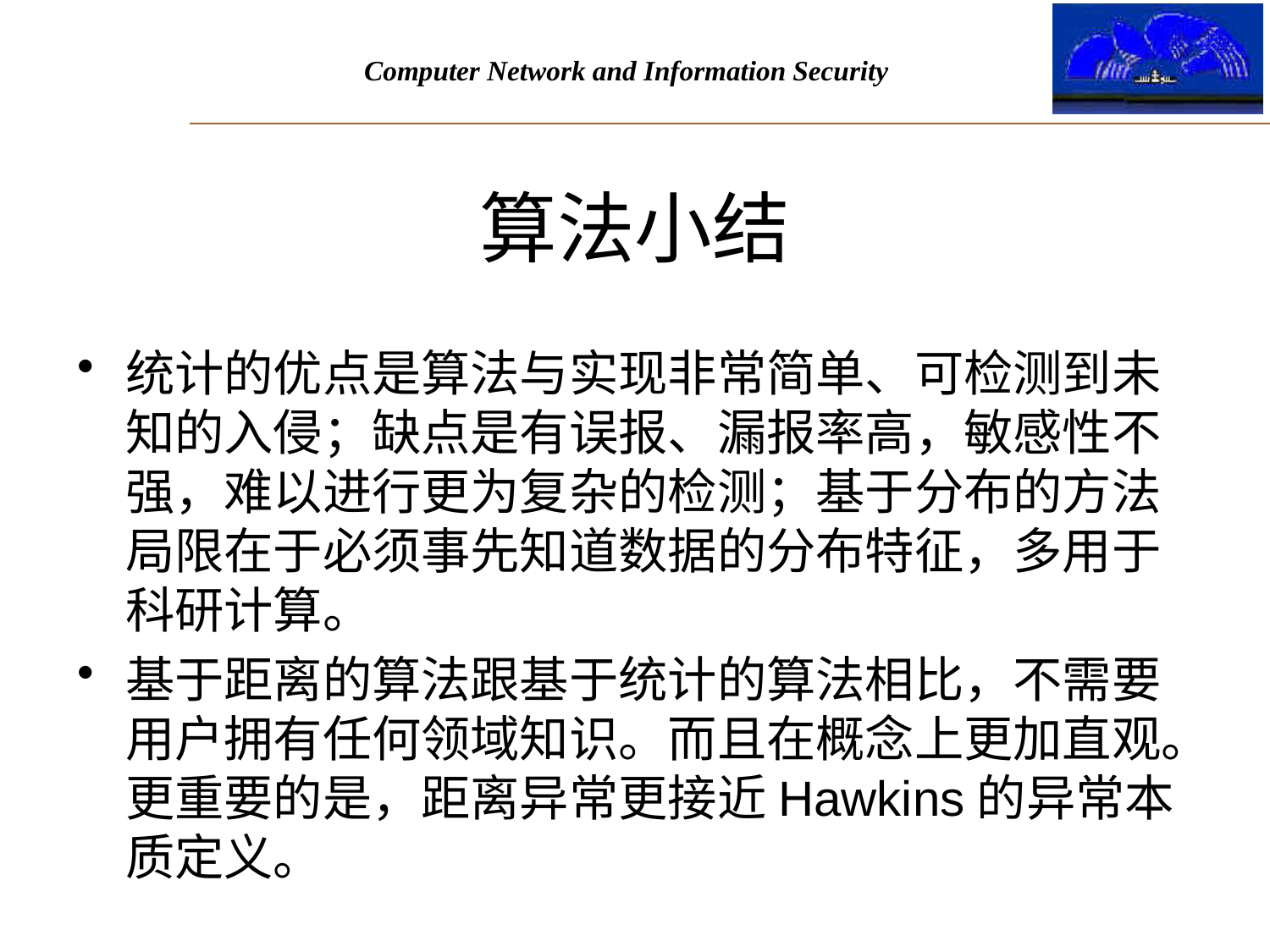

# 算法小结
统计的优点是算法与实现非常简单、可检测到未知的入侵；缺点是有误报、漏报率高，敏感性不强，难以进行更为复杂的检测；基于分布的方法局限在于必须事先知道数据的分布特征，多用于科研计算。
基于距离的算法跟基于统计的算法相比，不需要用户拥有任何领域知识。而且在概念上更加直观。更重要的是，距离异常更接近Hawkins的异常本质定义。